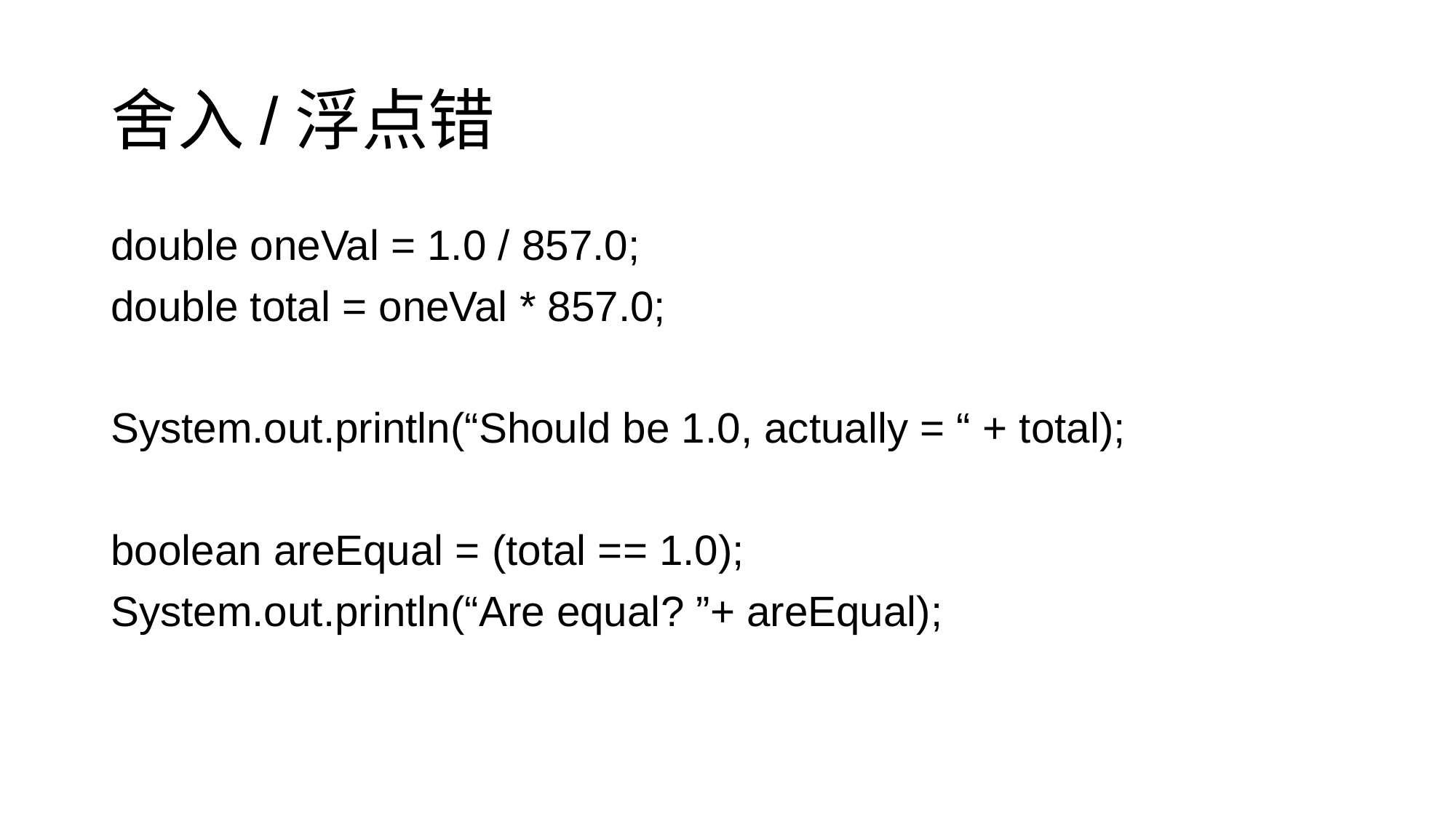

# 舍入/浮点错
double oneVal = 1.0 / 857.0;
double total = oneVal * 857.0;

System.out.println(“Should be 1.0, actually = “ + total);

boolean areEqual = (total == 1.0);
System.out.println(“Are equal? ”+ areEqual);